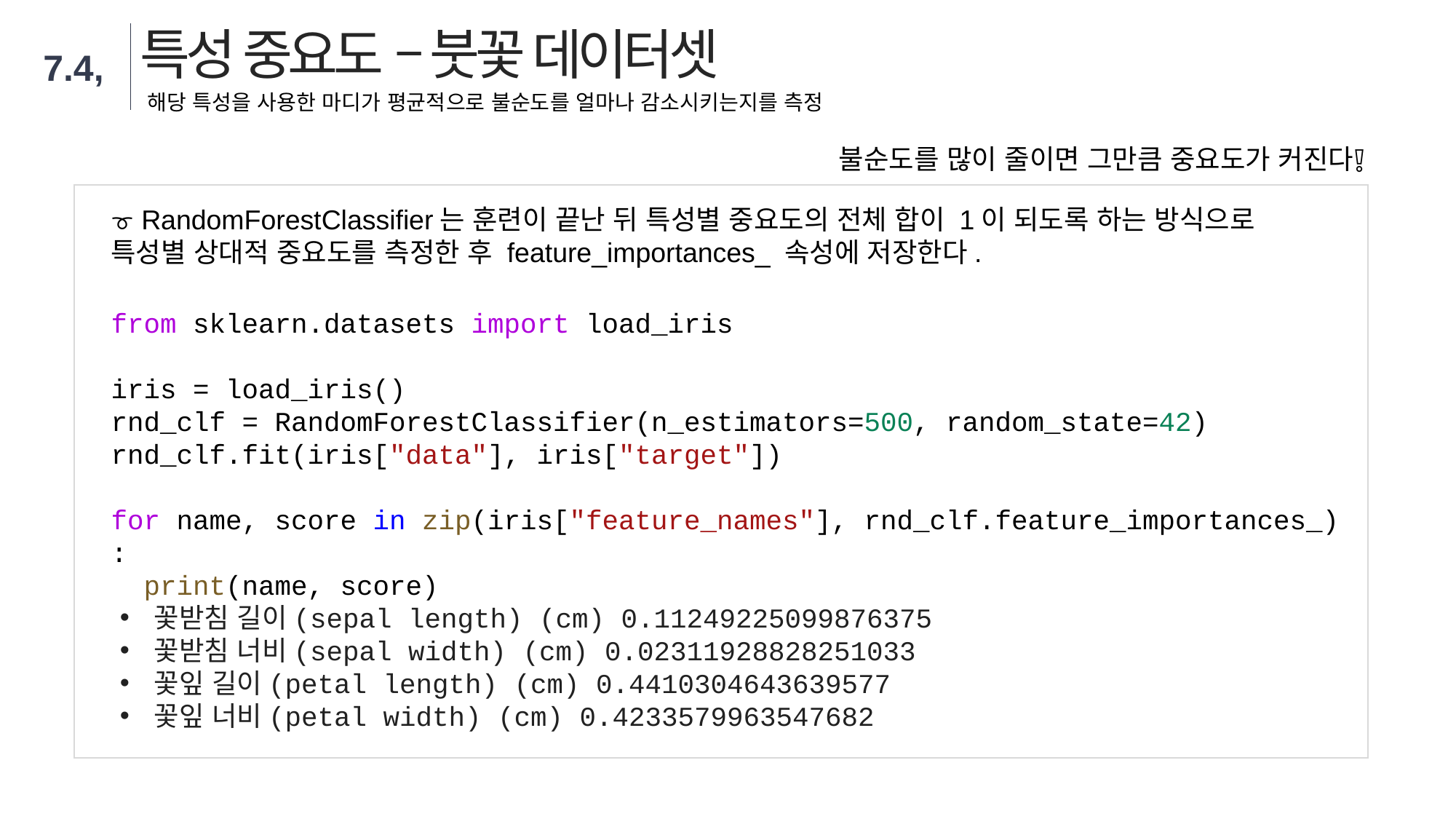

특성 중요도 – 붓꽃 데이터셋
7.4,
해당 특성을 사용한 마디가 평균적으로 불순도를 얼마나 감소시키는지를 측정
불순도를 많이 줄이면 그만큼 중요도가 커진다❕

➰ RandomForestClassifier는 훈련이 끝난 뒤 특성별 중요도의 전체 합이 1이 되도록 하는 방식으로 특성별 상대적 중요도를 측정한 후 feature_importances_ 속성에 저장한다.
from sklearn.datasets import load_iris
iris = load_iris()
rnd_clf = RandomForestClassifier(n_estimators=500, random_state=42)
rnd_clf.fit(iris["data"], iris["target"])
for name, score in zip(iris["feature_names"], rnd_clf.feature_importances_):
  print(name, score)
꽃받침 길이(sepal length) (cm) 0.11249225099876375
꽃받침 너비(sepal width) (cm) 0.02311928828251033
꽃잎 길이(petal length) (cm) 0.4410304643639577
꽃잎 너비(petal width) (cm) 0.4233579963547682